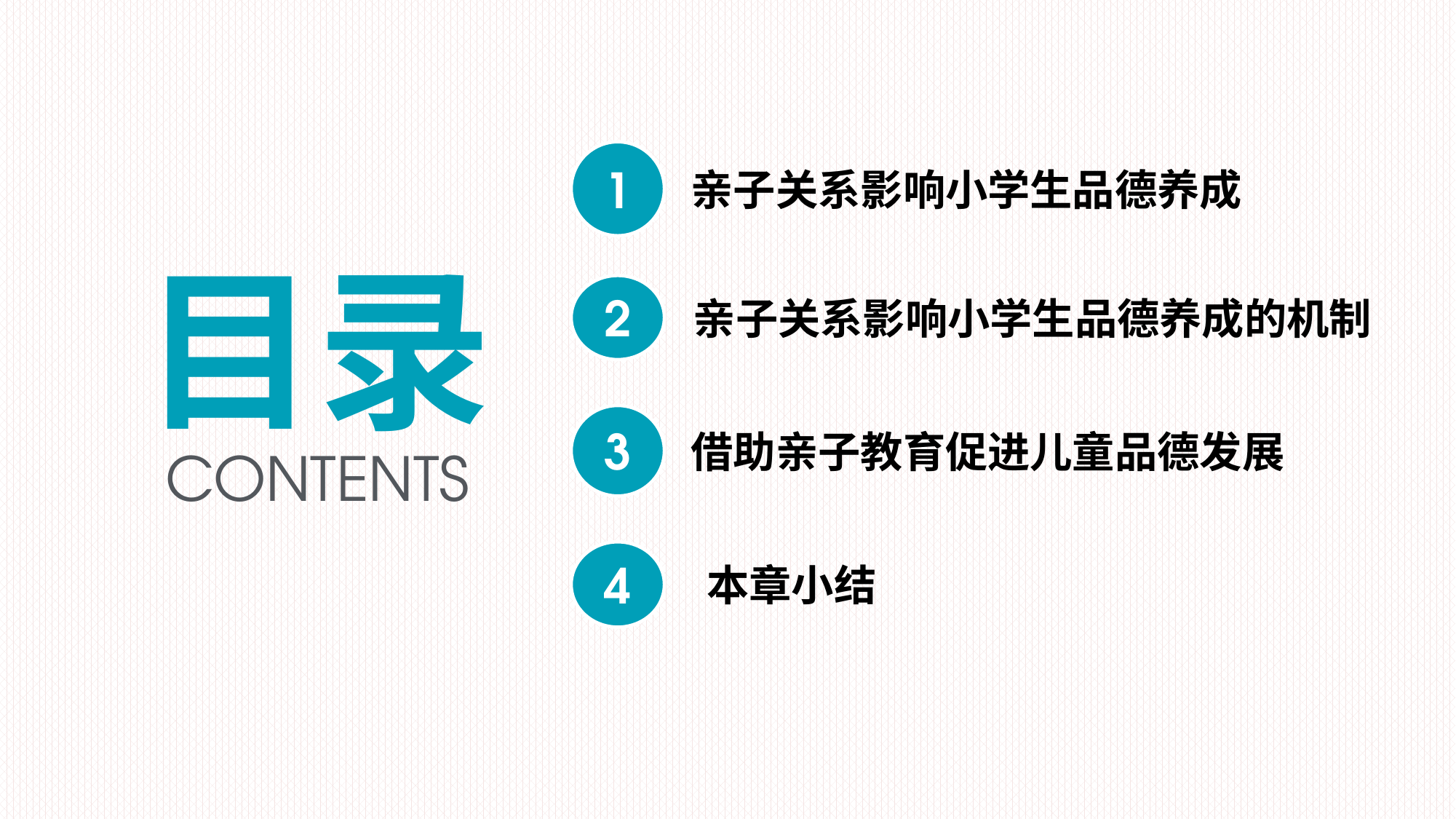

1
亲子关系影响小学生品德养成
目录
2
亲子关系影响小学生品德养成的机制
3
借助亲子教育促进儿童品德发展
CONTENTS
4
本章小结